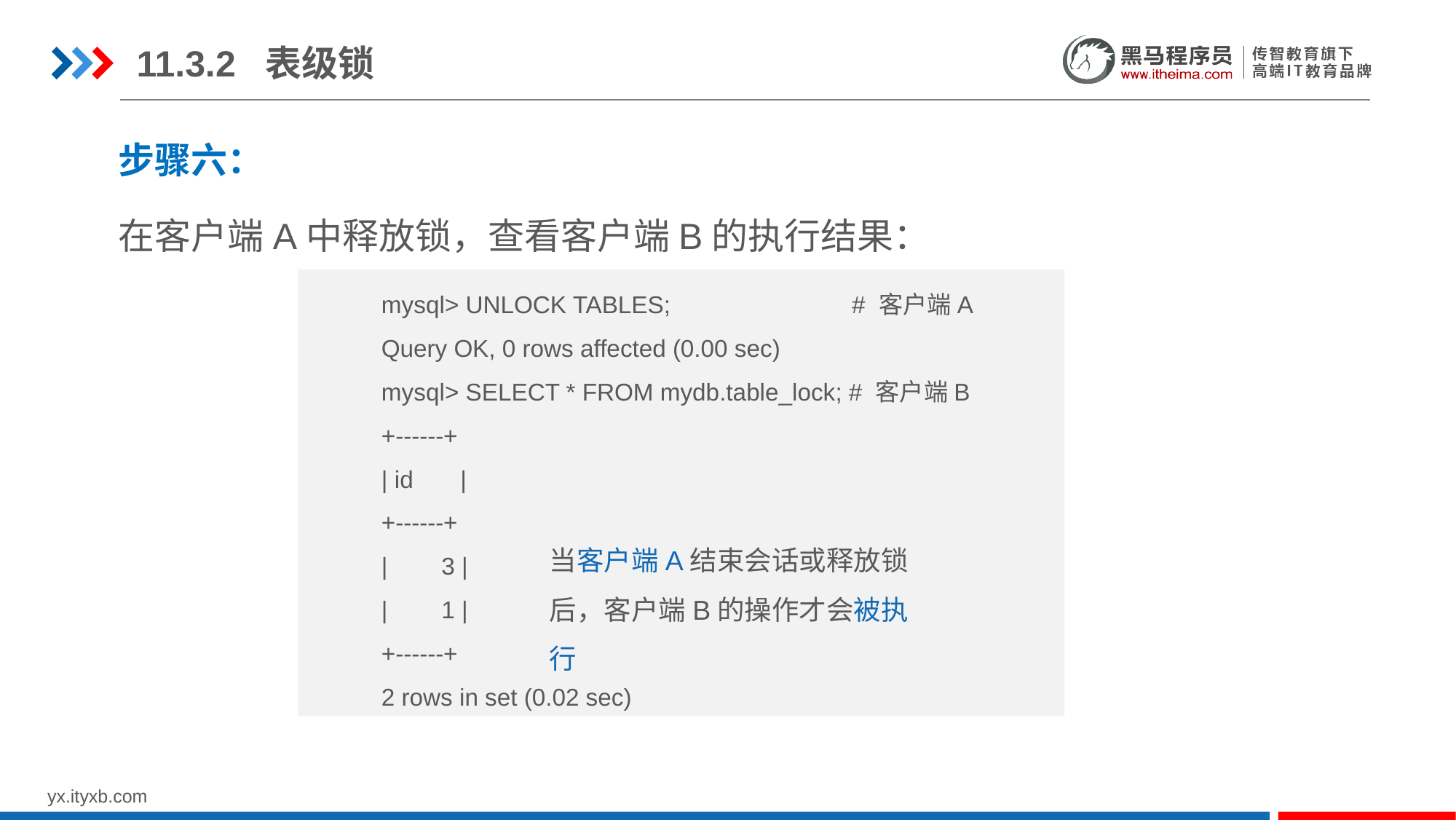

11.3.2  表级锁
步骤六：
在客户端A中释放锁，查看客户端B的执行结果：
mysql> UNLOCK TABLES;                           # 客户端A
Query OK, 0 rows affected (0.00 sec)
mysql> SELECT * FROM mydb.table_lock; # 客户端B
+------+
| id       |
+------+
|        3 |
|        1 |
+------+
2 rows in set (0.02 sec)
当客户端A结束会话或释放锁后，客户端B的操作才会被执行